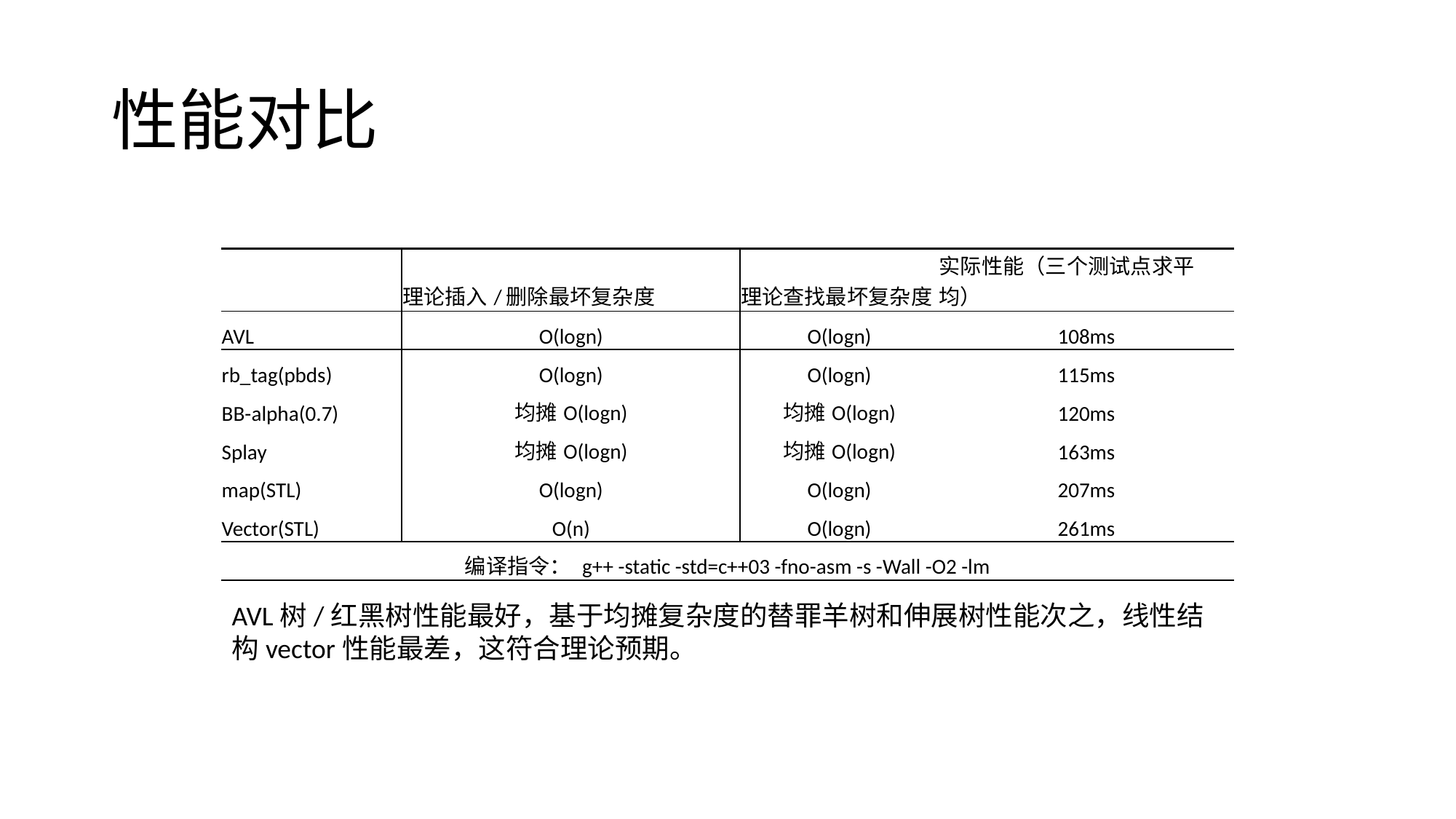

# 性能对比
|  | 理论插入/删除最坏复杂度 | 理论查找最坏复杂度 | 实际性能（三个测试点求平均） |
| --- | --- | --- | --- |
| AVL | O(logn) | O(logn) | 108ms |
| rb\_tag(pbds) | O(logn) | O(logn) | 115ms |
| BB-alpha(0.7) | 均摊O(logn) | 均摊O(logn) | 120ms |
| Splay | 均摊O(logn) | 均摊O(logn) | 163ms |
| map(STL) | O(logn) | O(logn) | 207ms |
| Vector(STL) | O(n) | O(logn) | 261ms |
| 编译指令： g++ -static -std=c++03 -fno-asm -s -Wall -O2 -lm |  |  |  |
AVL树/红黑树性能最好，基于均摊复杂度的替罪羊树和伸展树性能次之，线性结构vector性能最差，这符合理论预期。